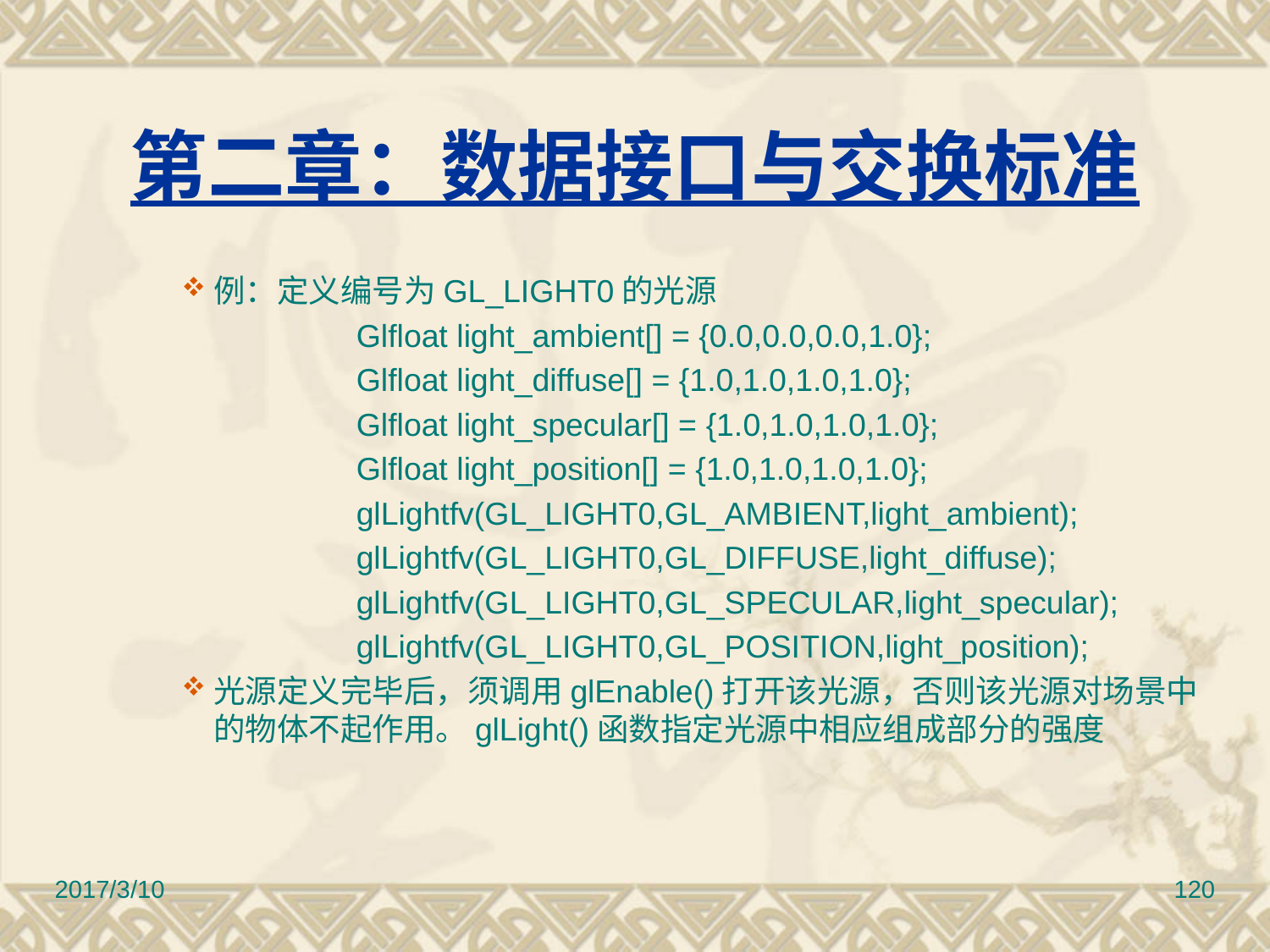

# 第二章：数据接口与交换标准
例：定义编号为GL_LIGHT0的光源
      		Glfloat light_ambient[] = {0.0,0.0,0.0,1.0};
			Glfloat light_diffuse[] = {1.0,1.0,1.0,1.0};
      		Glfloat light_specular[] = {1.0,1.0,1.0,1.0};
      		Glfloat light_position[] = {1.0,1.0,1.0,1.0};
      		glLightfv(GL_LIGHT0,GL_AMBIENT,light_ambient);
      		glLightfv(GL_LIGHT0,GL_DIFFUSE,light_diffuse);
      		glLightfv(GL_LIGHT0,GL_SPECULAR,light_specular);
      		glLightfv(GL_LIGHT0,GL_POSITION,light_position);
光源定义完毕后，须调用glEnable()打开该光源，否则该光源对场景中的物体不起作用。glLight()函数指定光源中相应组成部分的强度
2017/3/10
120